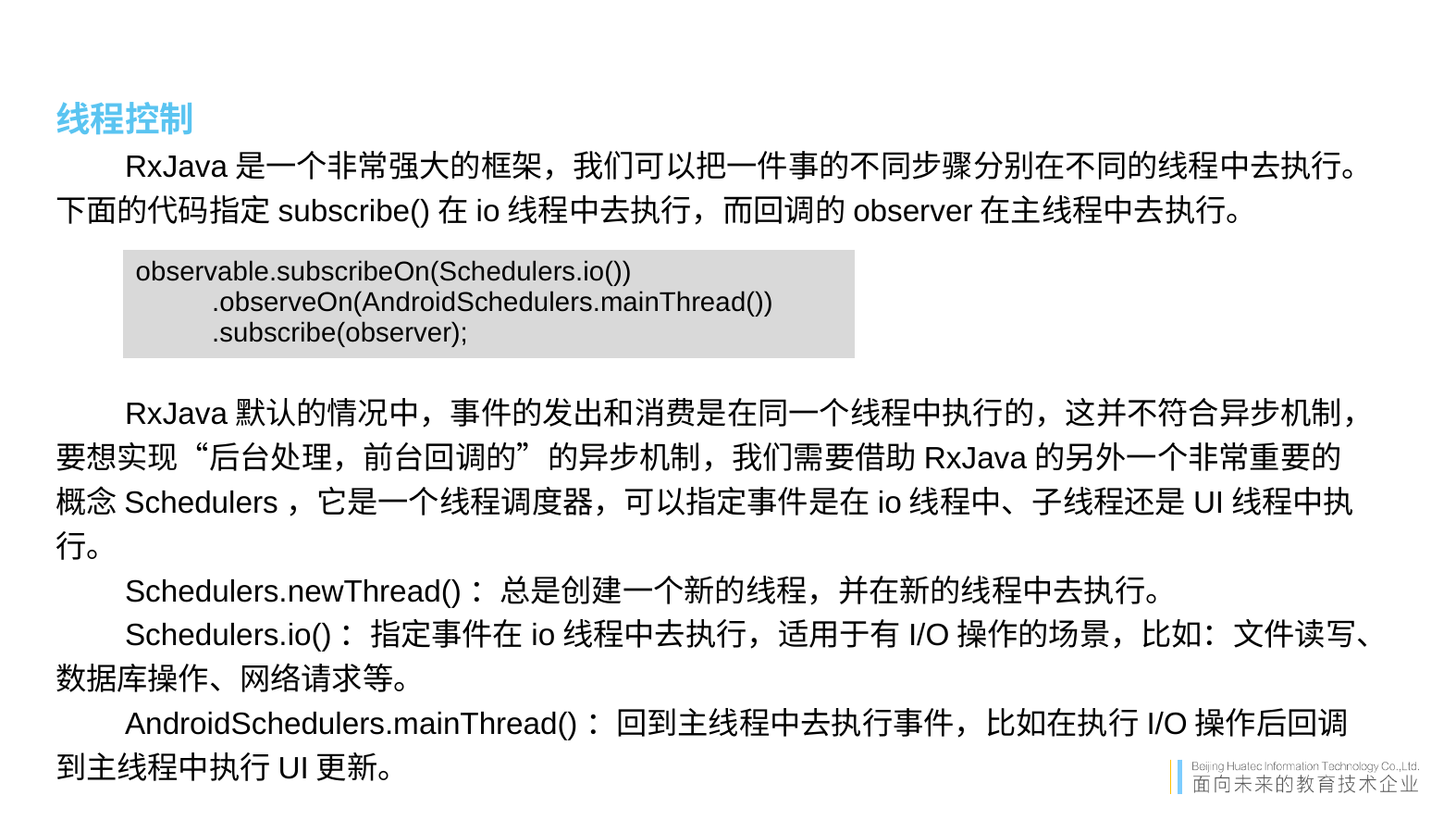

线程控制
RxJava是一个非常强大的框架，我们可以把一件事的不同步骤分别在不同的线程中去执行。下面的代码指定subscribe()在io线程中去执行，而回调的observer在主线程中去执行。
| observable.subscribeOn(Schedulers.io()) .observeOn(AndroidSchedulers.mainThread()) .subscribe(observer); |
| --- |
RxJava默认的情况中，事件的发出和消费是在同一个线程中执行的，这并不符合异步机制，要想实现“后台处理，前台回调的”的异步机制，我们需要借助RxJava的另外一个非常重要的概念Schedulers，它是一个线程调度器，可以指定事件是在io线程中、子线程还是UI线程中执行。
Schedulers.newThread()：总是创建一个新的线程，并在新的线程中去执行。
Schedulers.io()：指定事件在io线程中去执行，适用于有I/O操作的场景，比如：文件读写、数据库操作、网络请求等。
AndroidSchedulers.mainThread()：回到主线程中去执行事件，比如在执行I/O操作后回调到主线程中执行UI更新。